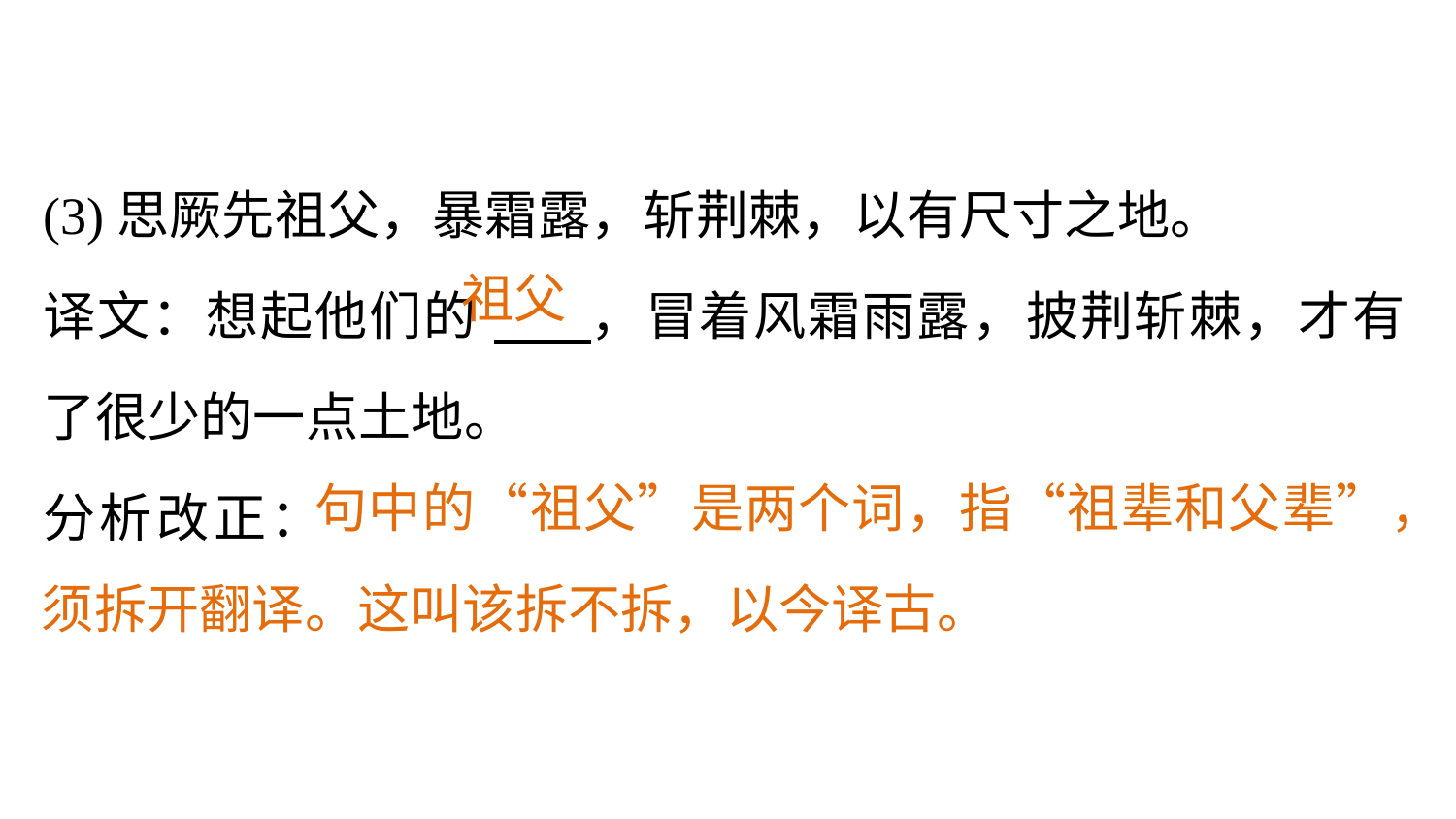

(3)思厥先祖父，暴霜露，斩荆棘，以有尺寸之地。
译文：想起他们的	       ，冒着风霜雨露，披荆斩棘，才有了很少的一点土地。
分析改正：
祖父
                    句中的“祖父”是两个词，指“祖辈和父辈”，须拆开翻译。这叫该拆不拆，以今译古。